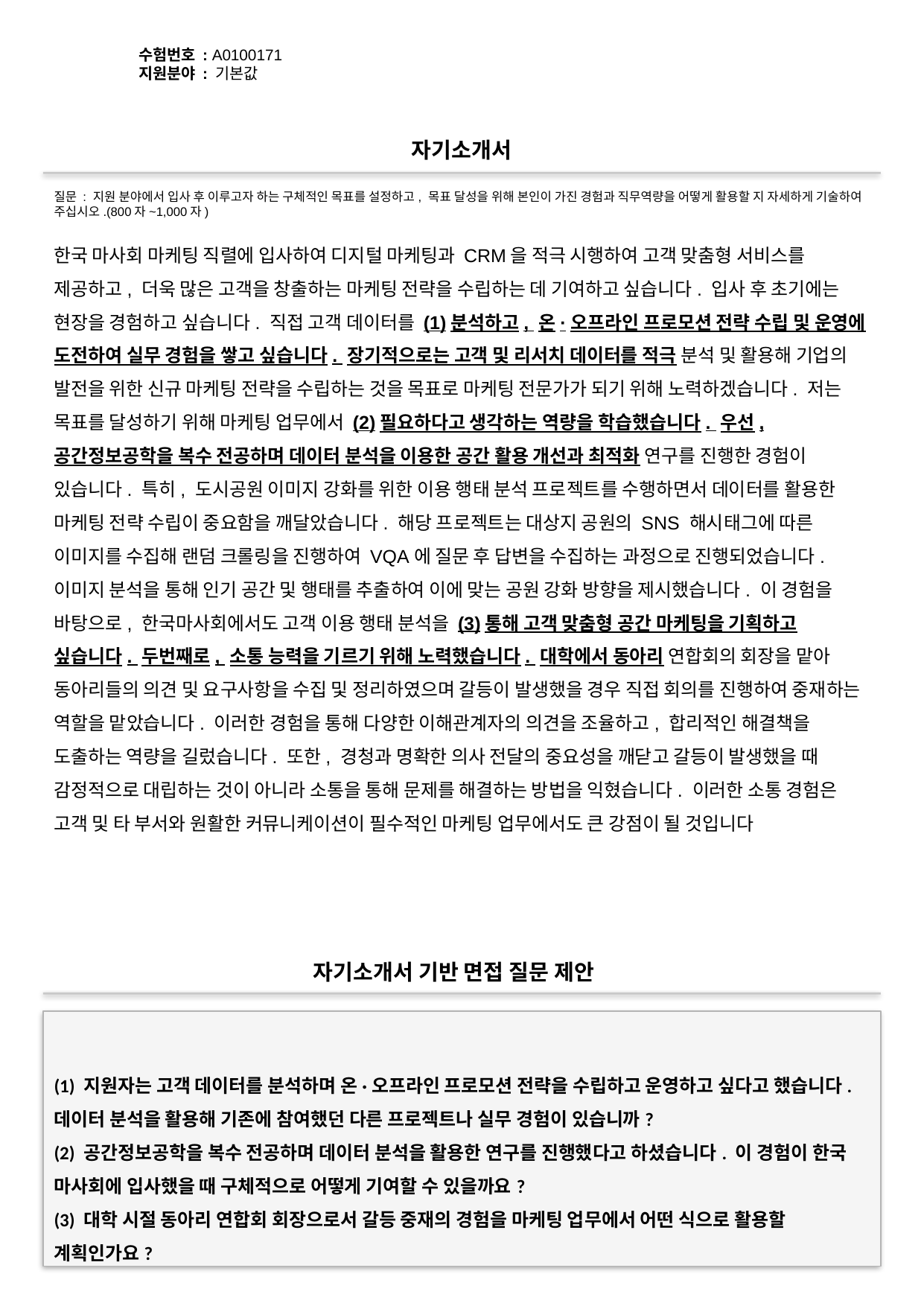

수험번호 : A0100171
지원분야 : 기본값
#

자기소개서

질문 : 지원 분야에서 입사 후 이루고자 하는 구체적인 목표를 설정하고, 목표 달성을 위해 본인이 가진 경험과 직무역량을 어떻게 활용할 지 자세하게 기술하여 주십시오.(800자~1,000자)

한국 마사회 마케팅 직렬에 입사하여 디지털 마케팅과 CRM을 적극 시행하여 고객 맞춤형 서비스를 제공하고, 더욱 많은 고객을 창출하는 마케팅 전략을 수립하는 데 기여하고 싶습니다. 입사 후 초기에는 현장을 경험하고 싶습니다. 직접 고객 데이터를 (1)분석하고, 온·오프라인 프로모션 전략 수립 및 운영에 도전하여 실무 경험을 쌓고 싶습니다. 장기적으로는 고객 및 리서치 데이터를 적극 분석 및 활용해 기업의 발전을 위한 신규 마케팅 전략을 수립하는 것을 목표로 마케팅 전문가가 되기 위해 노력하겠습니다. 저는 목표를 달성하기 위해 마케팅 업무에서 (2)필요하다고 생각하는 역량을 학습했습니다. 우선, 공간정보공학을 복수 전공하며 데이터 분석을 이용한 공간 활용 개선과 최적화 연구를 진행한 경험이 있습니다. 특히, 도시공원 이미지 강화를 위한 이용 행태 분석 프로젝트를 수행하면서 데이터를 활용한 마케팅 전략 수립이 중요함을 깨달았습니다. 해당 프로젝트는 대상지 공원의 SNS 해시태그에 따른 이미지를 수집해 랜덤 크롤링을 진행하여 VQA에 질문 후 답변을 수집하는 과정으로 진행되었습니다. 이미지 분석을 통해 인기 공간 및 행태를 추출하여 이에 맞는 공원 강화 방향을 제시했습니다. 이 경험을 바탕으로, 한국마사회에서도 고객 이용 행태 분석을 (3)통해 고객 맞춤형 공간 마케팅을 기획하고 싶습니다. 두번째로, 소통 능력을 기르기 위해 노력했습니다. 대학에서 동아리 연합회의 회장을 맡아 동아리들의 의견 및 요구사항을 수집 및 정리하였으며 갈등이 발생했을 경우 직접 회의를 진행하여 중재하는 역할을 맡았습니다. 이러한 경험을 통해 다양한 이해관계자의 의견을 조율하고, 합리적인 해결책을 도출하는 역량을 길렀습니다. 또한, 경청과 명확한 의사 전달의 중요성을 깨닫고 갈등이 발생했을 때 감정적으로 대립하는 것이 아니라 소통을 통해 문제를 해결하는 방법을 익혔습니다. 이러한 소통 경험은 고객 및 타 부서와 원활한 커뮤니케이션이 필수적인 마케팅 업무에서도 큰 강점이 될 것입니다

자기소개서 기반 면접 질문 제안

(1) 지원자는 고객 데이터를 분석하며 온·오프라인 프로모션 전략을 수립하고 운영하고 싶다고 했습니다. 데이터 분석을 활용해 기존에 참여했던 다른 프로젝트나 실무 경험이 있습니까?
(2) 공간정보공학을 복수 전공하며 데이터 분석을 활용한 연구를 진행했다고 하셨습니다. 이 경험이 한국 마사회에 입사했을 때 구체적으로 어떻게 기여할 수 있을까요?
(3) 대학 시절 동아리 연합회 회장으로서 갈등 중재의 경험을 마케팅 업무에서 어떤 식으로 활용할 계획인가요?